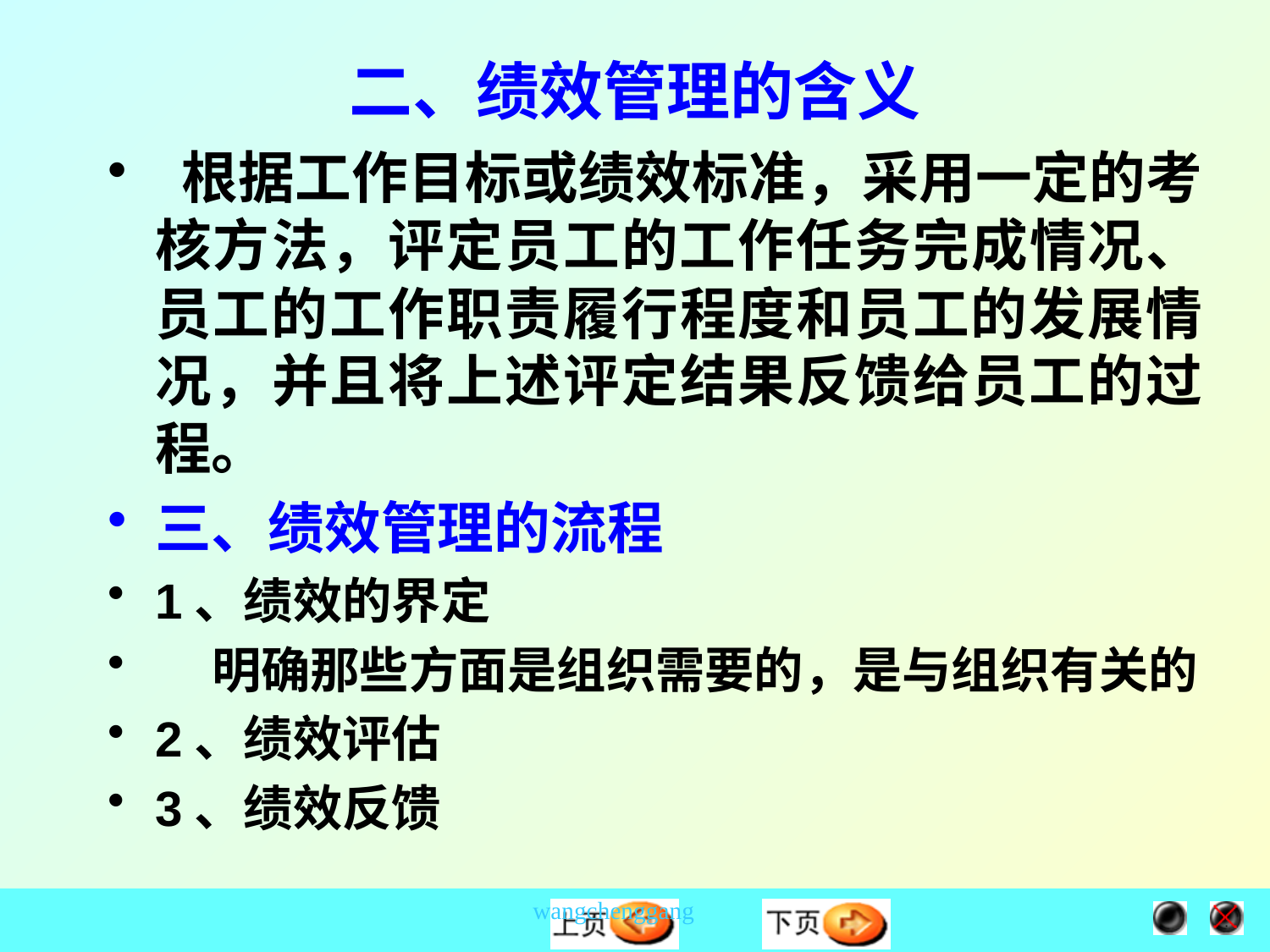

# 二、绩效管理的含义
 根据工作目标或绩效标准，采用一定的考核方法，评定员工的工作任务完成情况、员工的工作职责履行程度和员工的发展情况，并且将上述评定结果反馈给员工的过程。
三、绩效管理的流程
1、绩效的界定
    明确那些方面是组织需要的，是与组织有关的
2、绩效评估
3、绩效反馈
wangchenggang